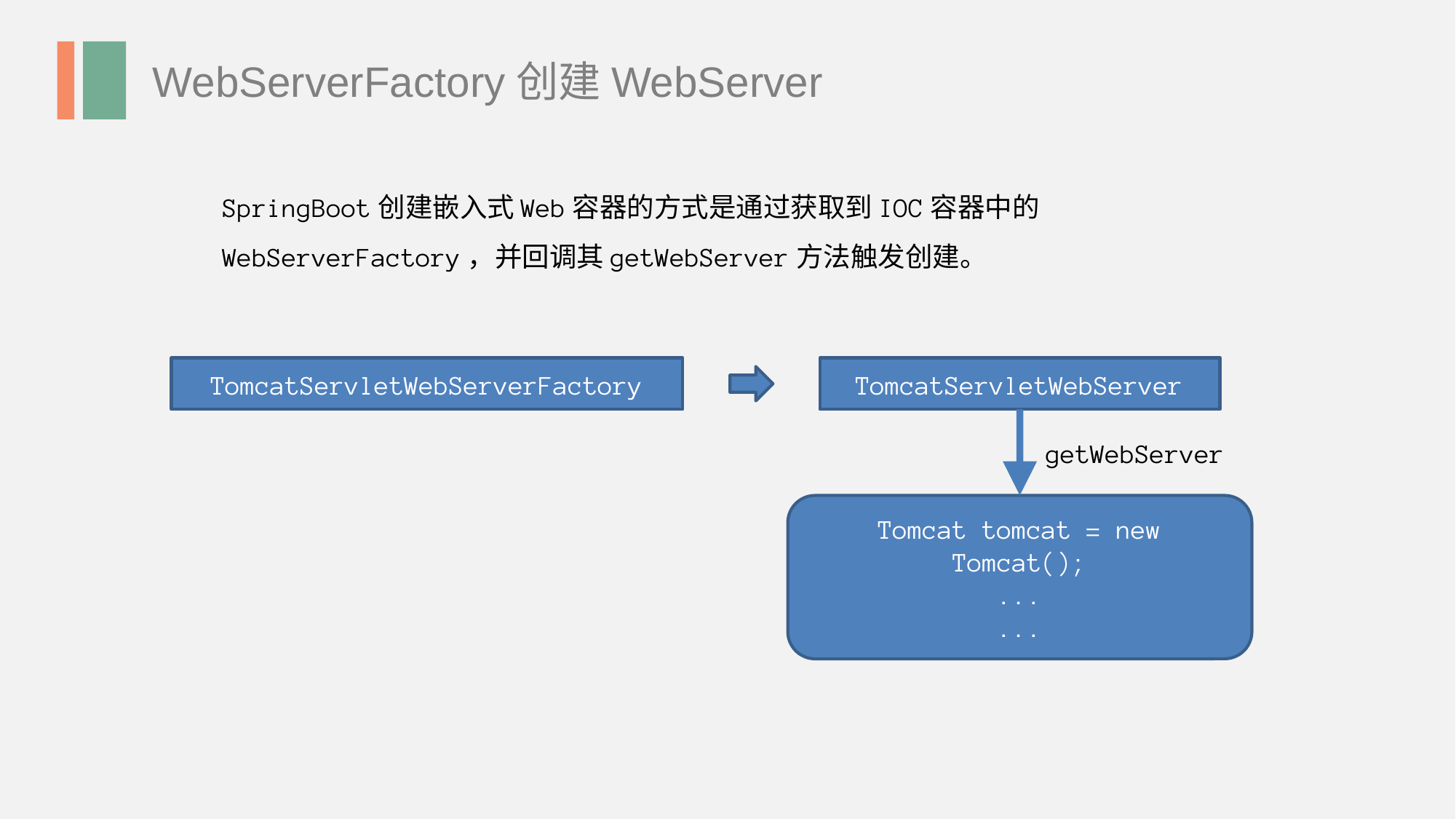

WebServerFactory创建WebServer
SpringBoot创建嵌入式Web容器的方式是通过获取到IOC容器中的WebServerFactory，并回调其getWebServer方法触发创建。
TomcatServletWebServerFactory
TomcatServletWebServer

getWebServer
Tomcat tomcat = new Tomcat();
...
...